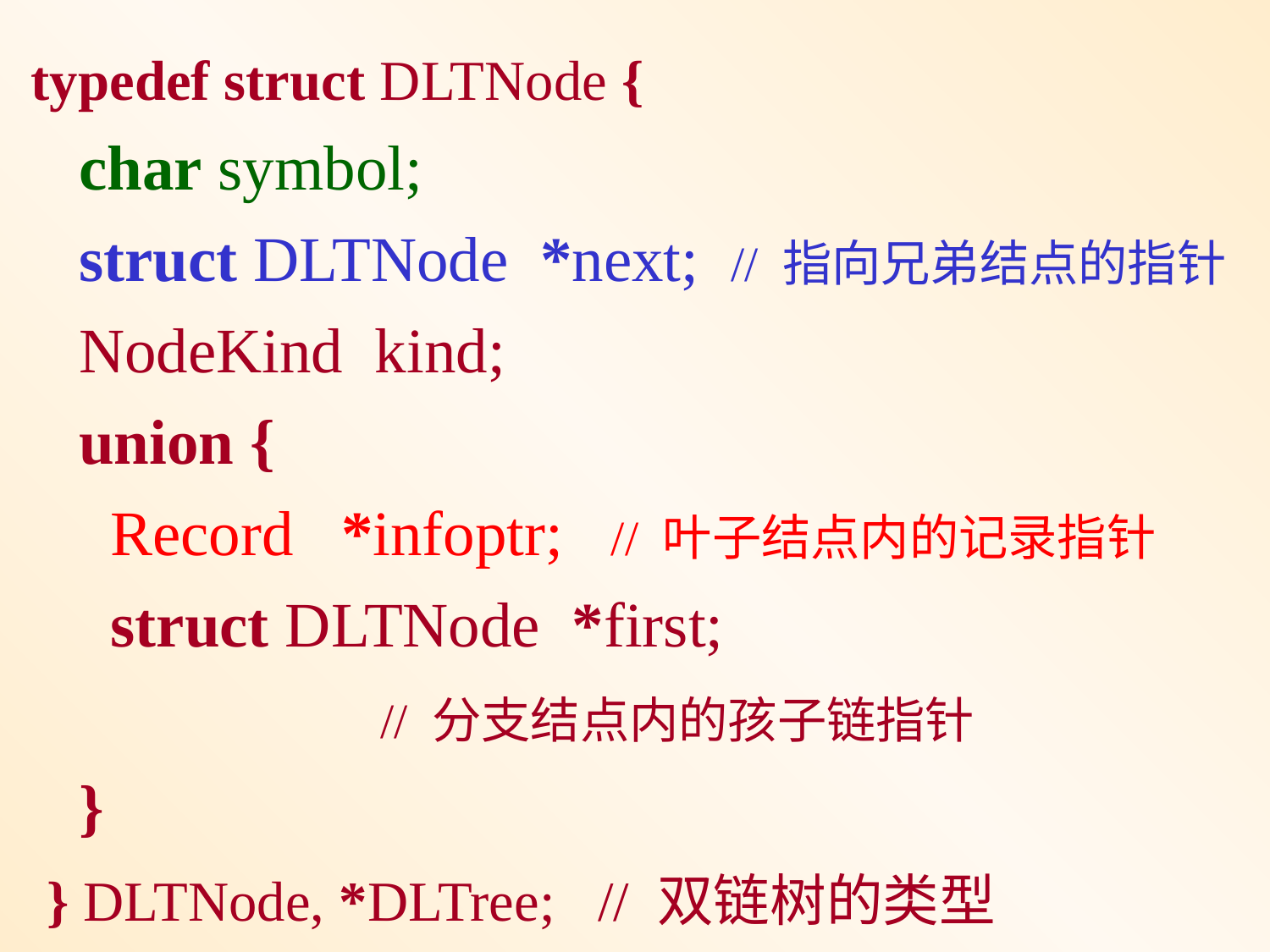

typedef struct DLTNode {
   char symbol;
   struct DLTNode  *next;  // 指向兄弟结点的指针
   NodeKind  kind;
   union {
     Record   *infoptr;   // 叶子结点内的记录指针
     struct DLTNode  *first;
                      // 分支结点内的孩子链指针
   }
 } DLTNode, *DLTree;   // 双链树的类型